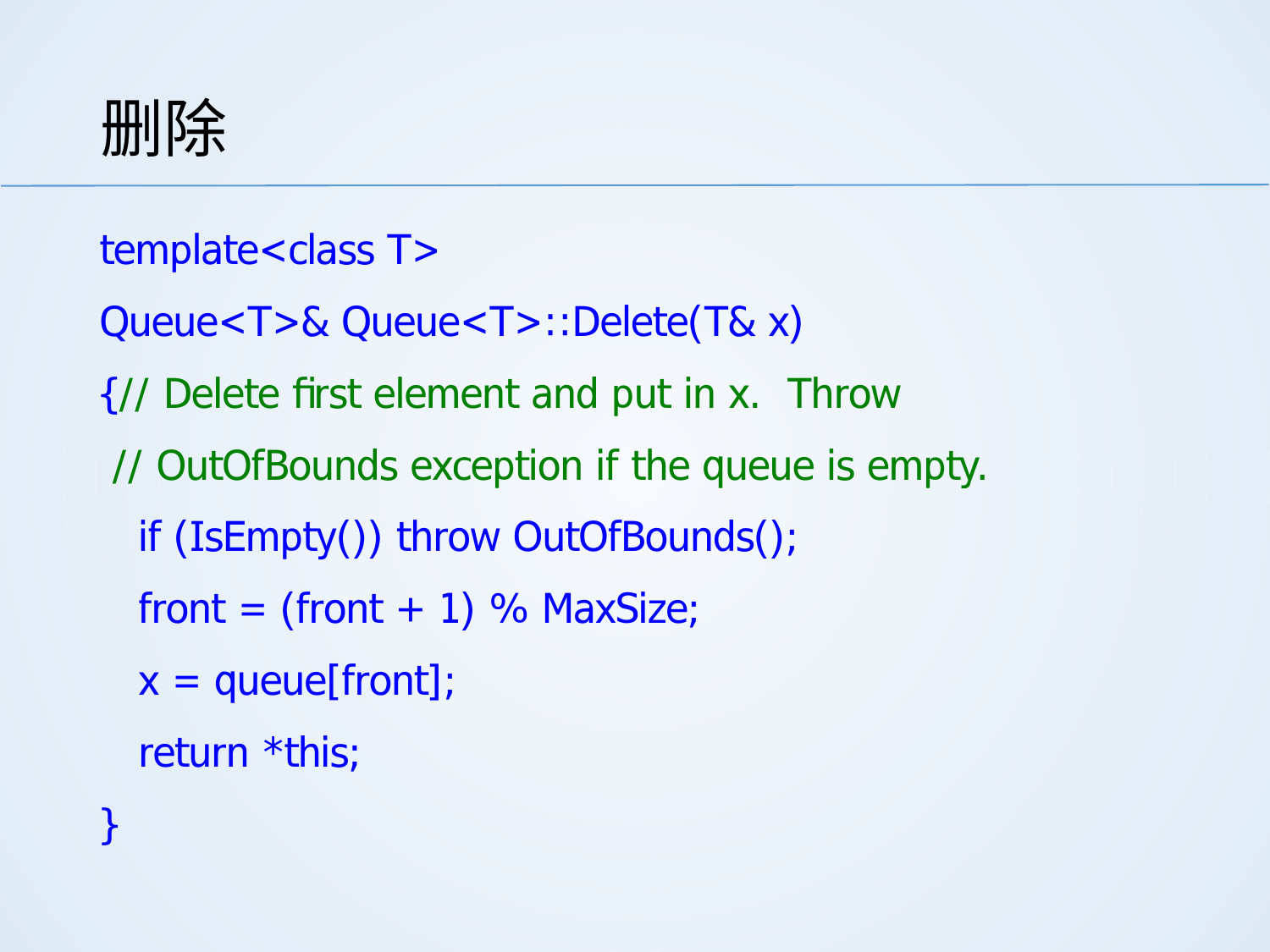

# 删除
template<class T>
Queue<T>& Queue<T>::Delete(T& x)
{// Delete first element and put in x.  Throw
 // OutOfBounds exception if the queue is empty.
   if (IsEmpty()) throw OutOfBounds();
   front = (front + 1) % MaxSize;
   x = queue[front];
   return *this;
}

21